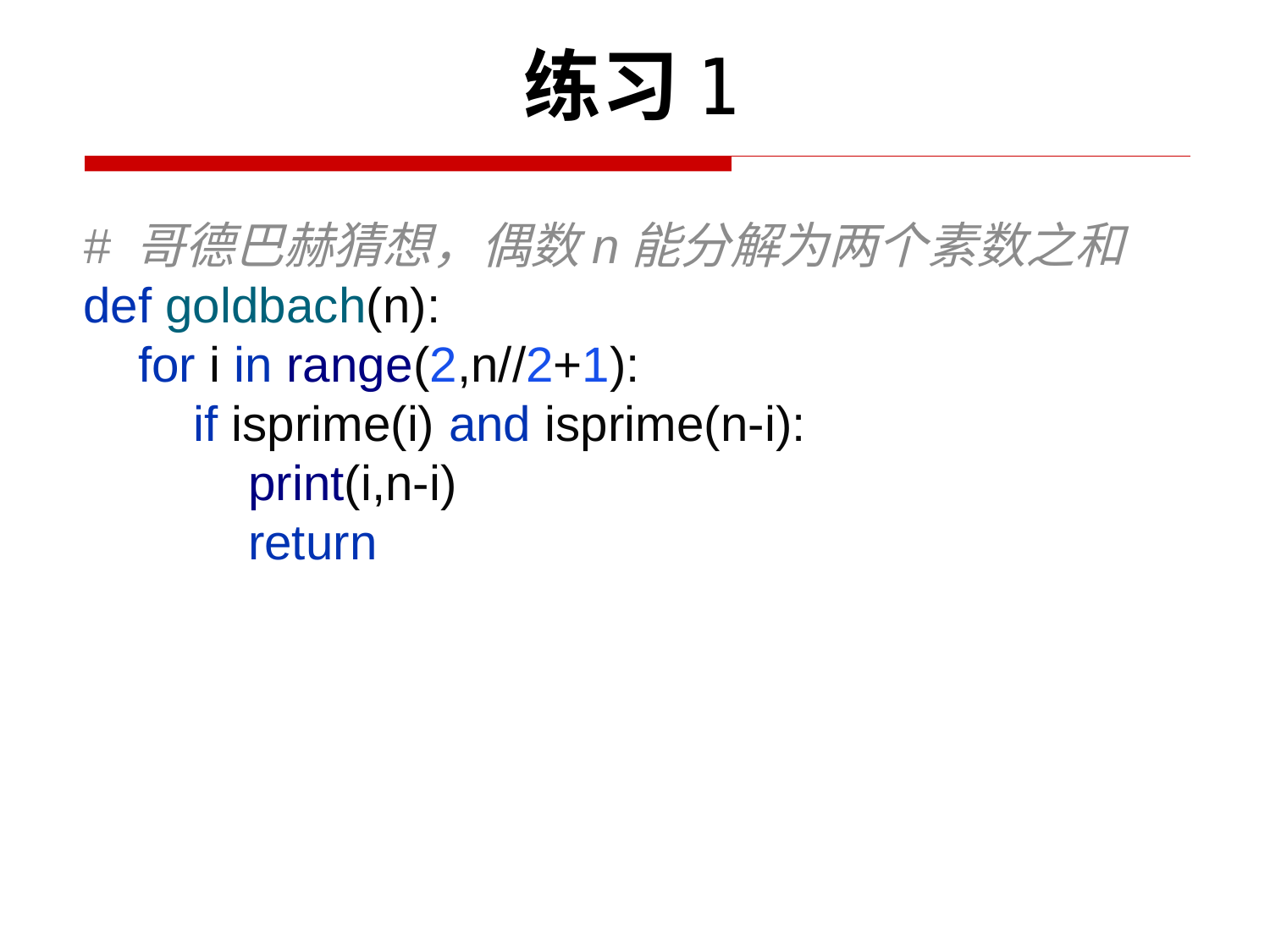

# 练习1
# 哥德巴赫猜想，偶数n能分解为两个素数之和 def goldbach(n): for i in range(2,n//2+1): if isprime(i) and isprime(n-i): print(i,n-i) return